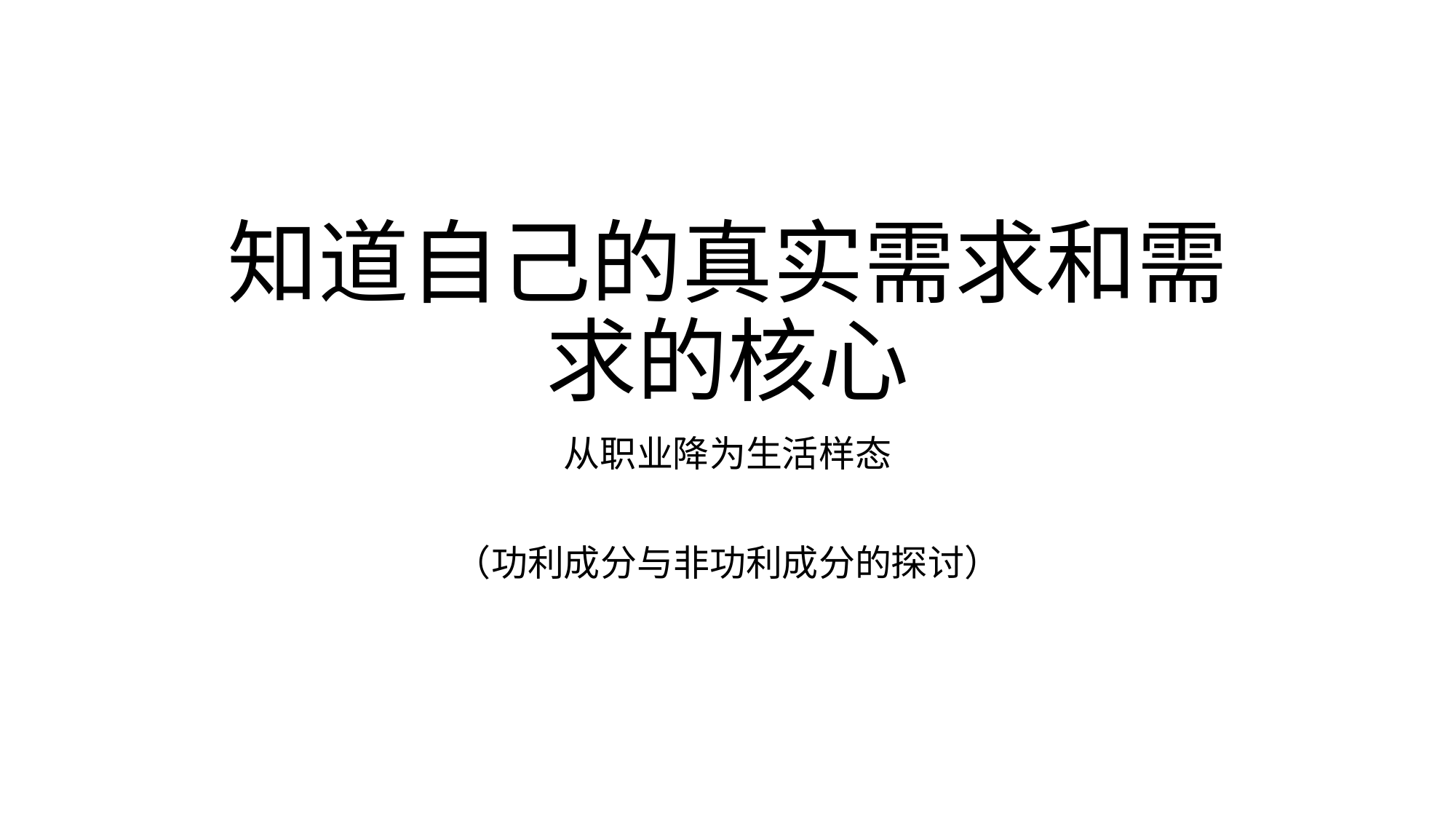

# 知道自己的真实需求和需求的核心
从职业降为生活样态

（功利成分与非功利成分的探讨）